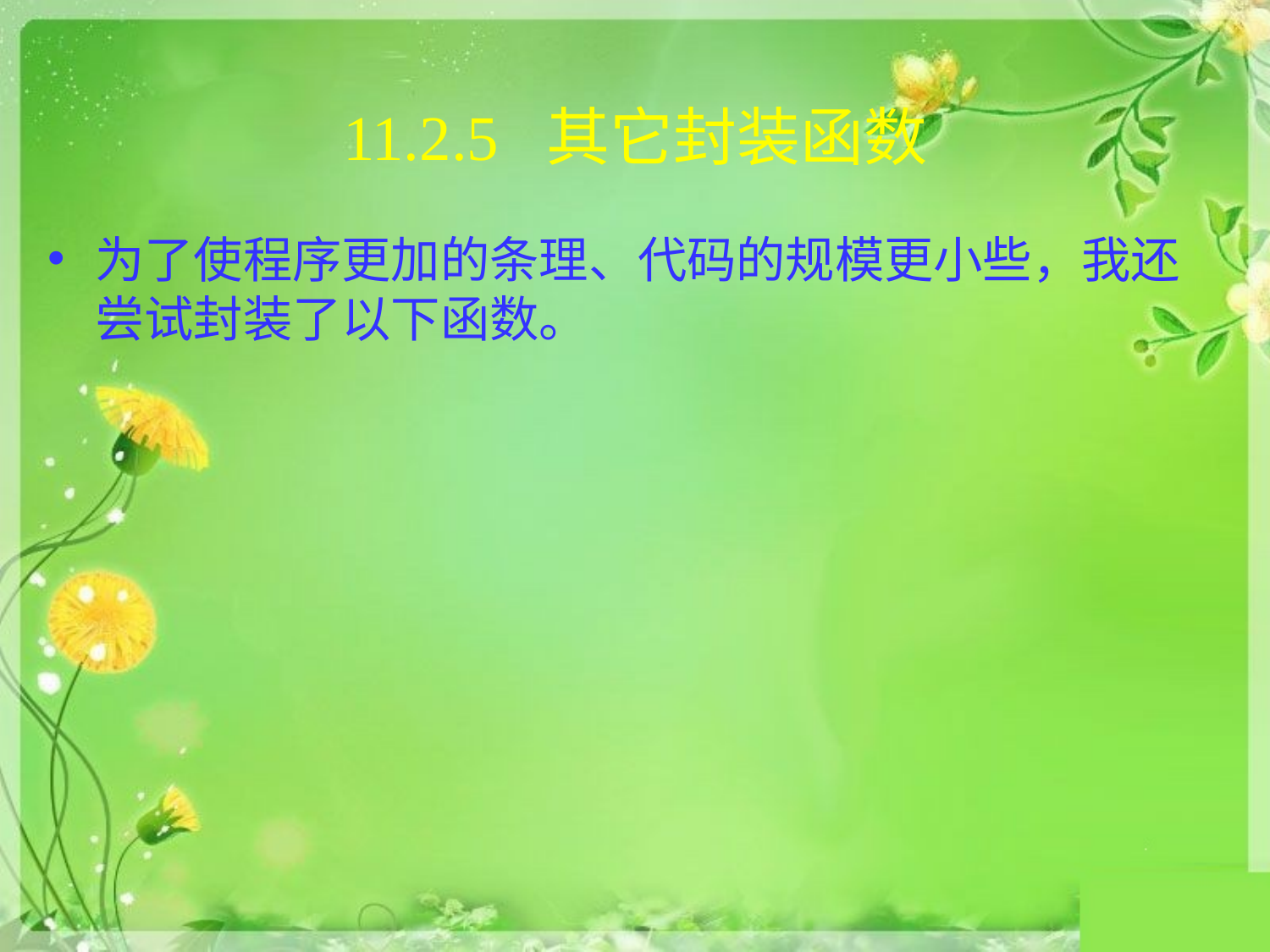

# 11.2.5  其它封装函数
为了使程序更加的条理、代码的规模更小些，我还尝试封装了以下函数。